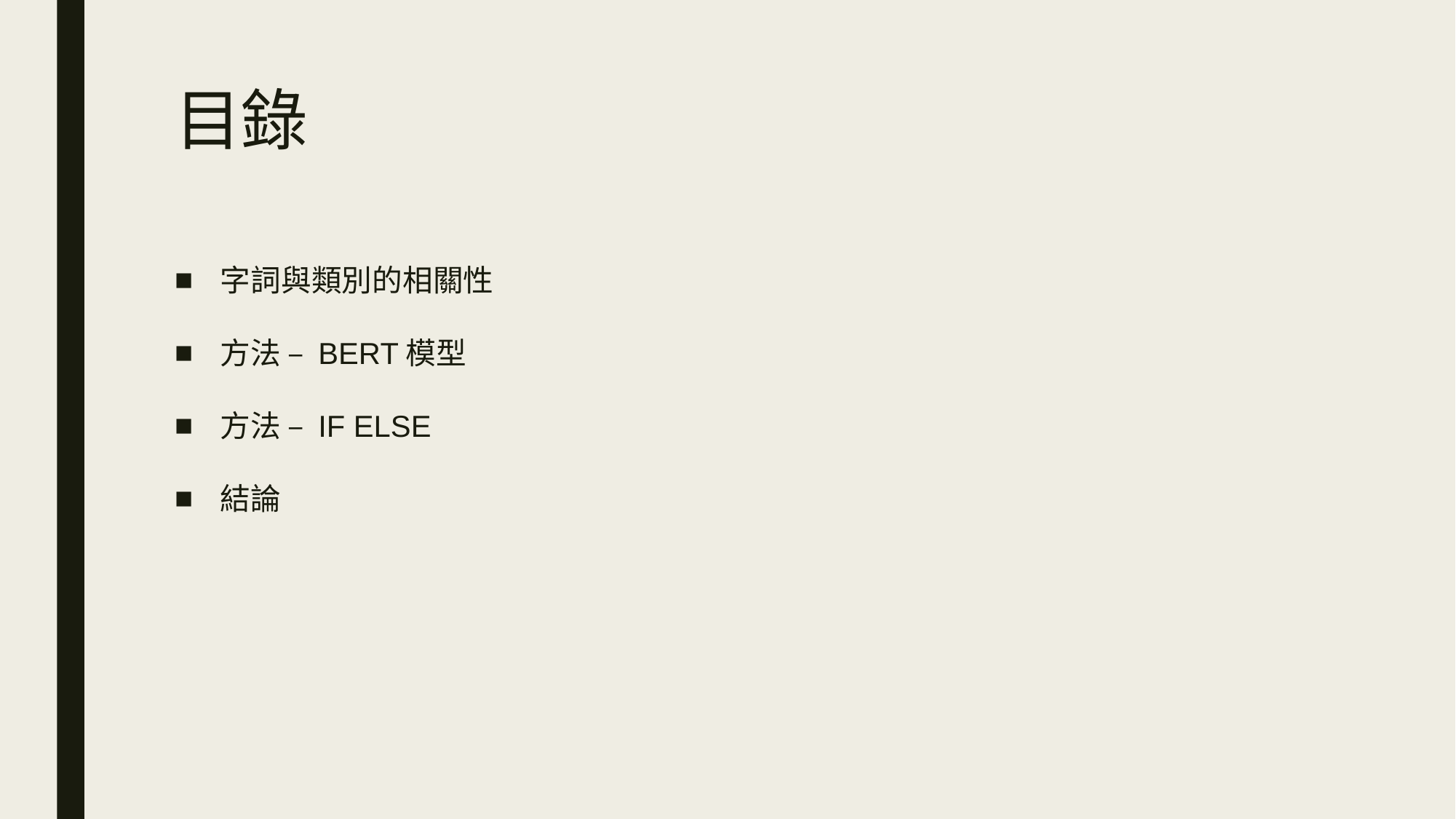

# 目錄
字詞與類別的相關性
方法 – BERT模型
方法 – IF ELSE
結論